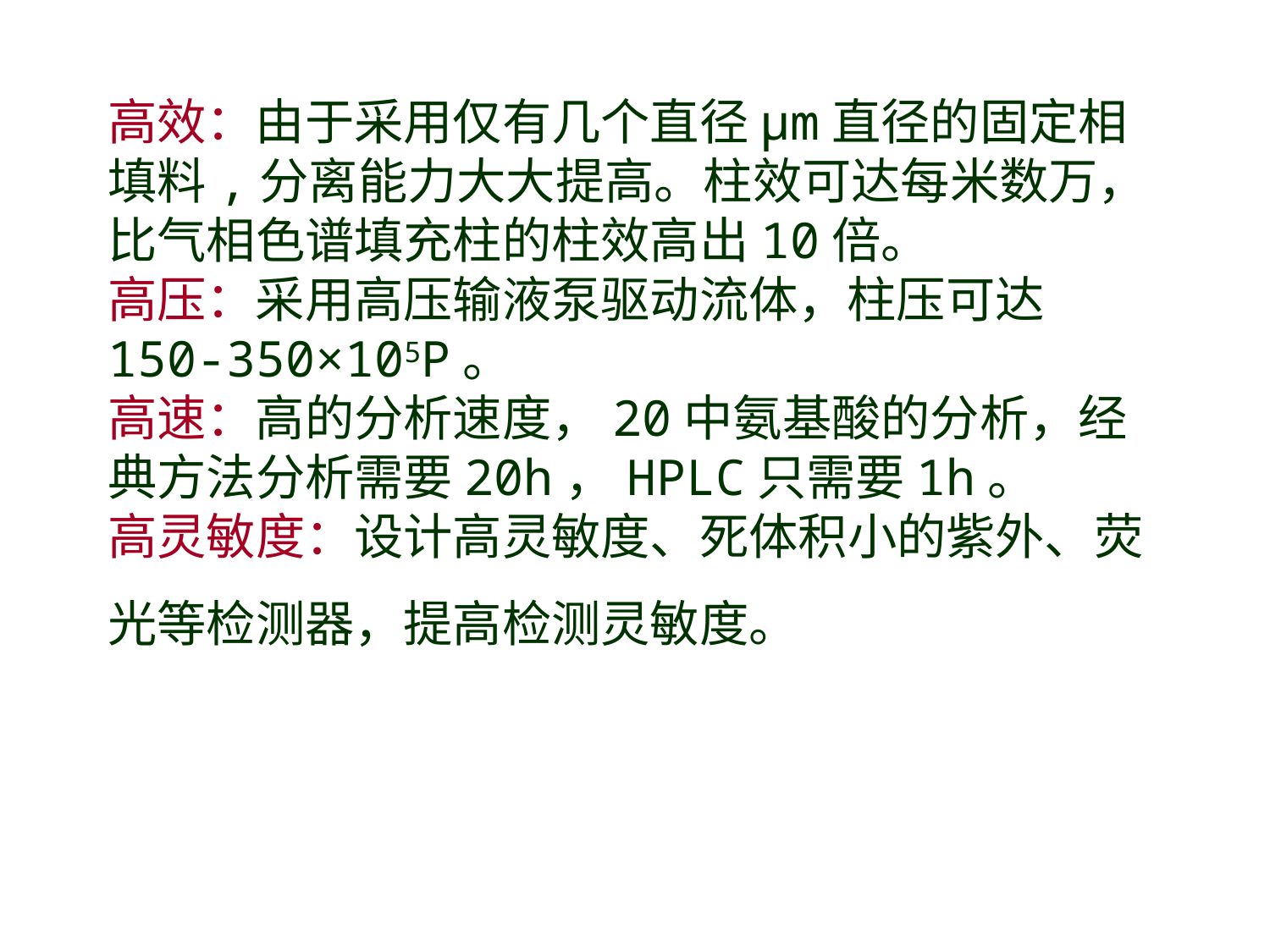

高效：由于采用仅有几个直径μm直径的固定相填料,分离能力大大提高。柱效可达每米数万，比气相色谱填充柱的柱效高出10倍。
高压：采用高压输液泵驱动流体，柱压可达150-350×105P。
高速：高的分析速度，20中氨基酸的分析，经典方法分析需要20h，HPLC只需要1h。
高灵敏度：设计高灵敏度、死体积小的紫外、荧光等检测器，提高检测灵敏度。